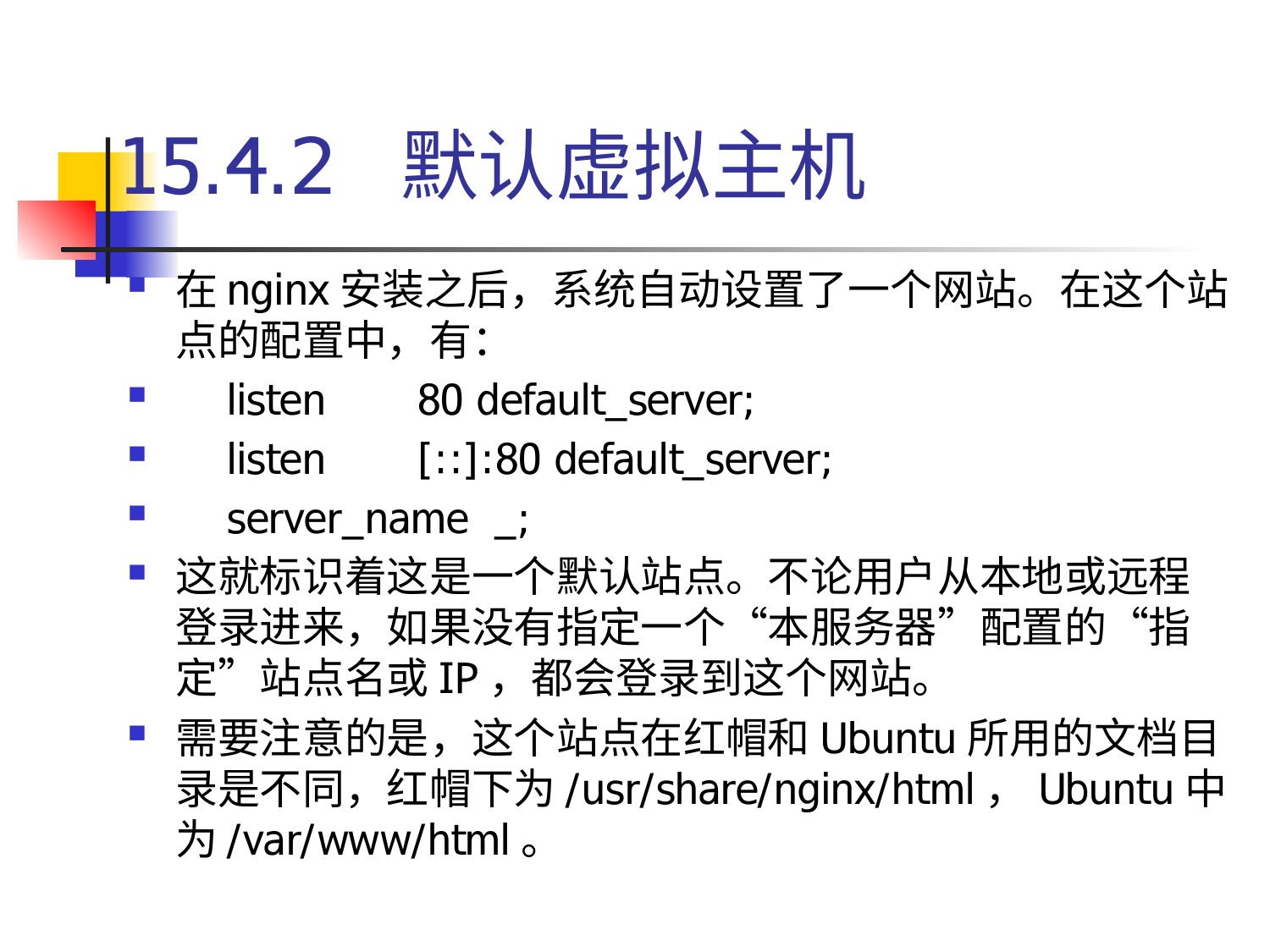

# 15.4.2  默认虚拟主机
在nginx安装之后，系统自动设置了一个网站。在这个站点的配置中，有：
    listen       80 default_server;
    listen       [::]:80 default_server;
    server_name  _;
这就标识着这是一个默认站点。不论用户从本地或远程登录进来，如果没有指定一个“本服务器”配置的“指定”站点名或IP，都会登录到这个网站。
需要注意的是，这个站点在红帽和Ubuntu所用的文档目录是不同，红帽下为/usr/share/nginx/html，Ubuntu中为/var/www/html。